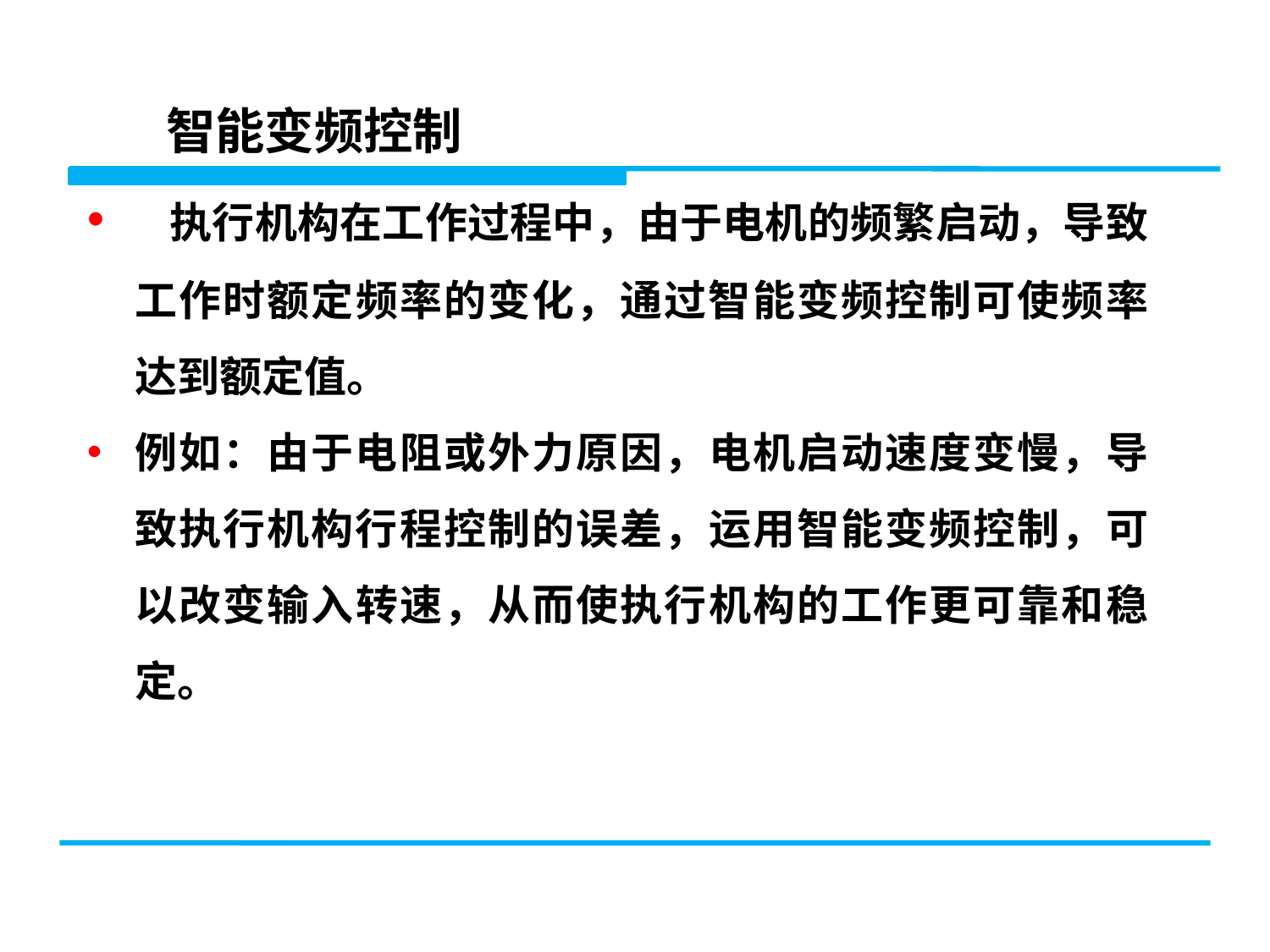

智能变频控制
  执行机构在工作过程中，由于电机的频繁启动，导致工作时额定频率的变化，通过智能变频控制可使频率达到额定值。
例如：由于电阻或外力原因，电机启动速度变慢，导致执行机构行程控制的误差，运用智能变频控制，可以改变输入转速，从而使执行机构的工作更可靠和稳定。